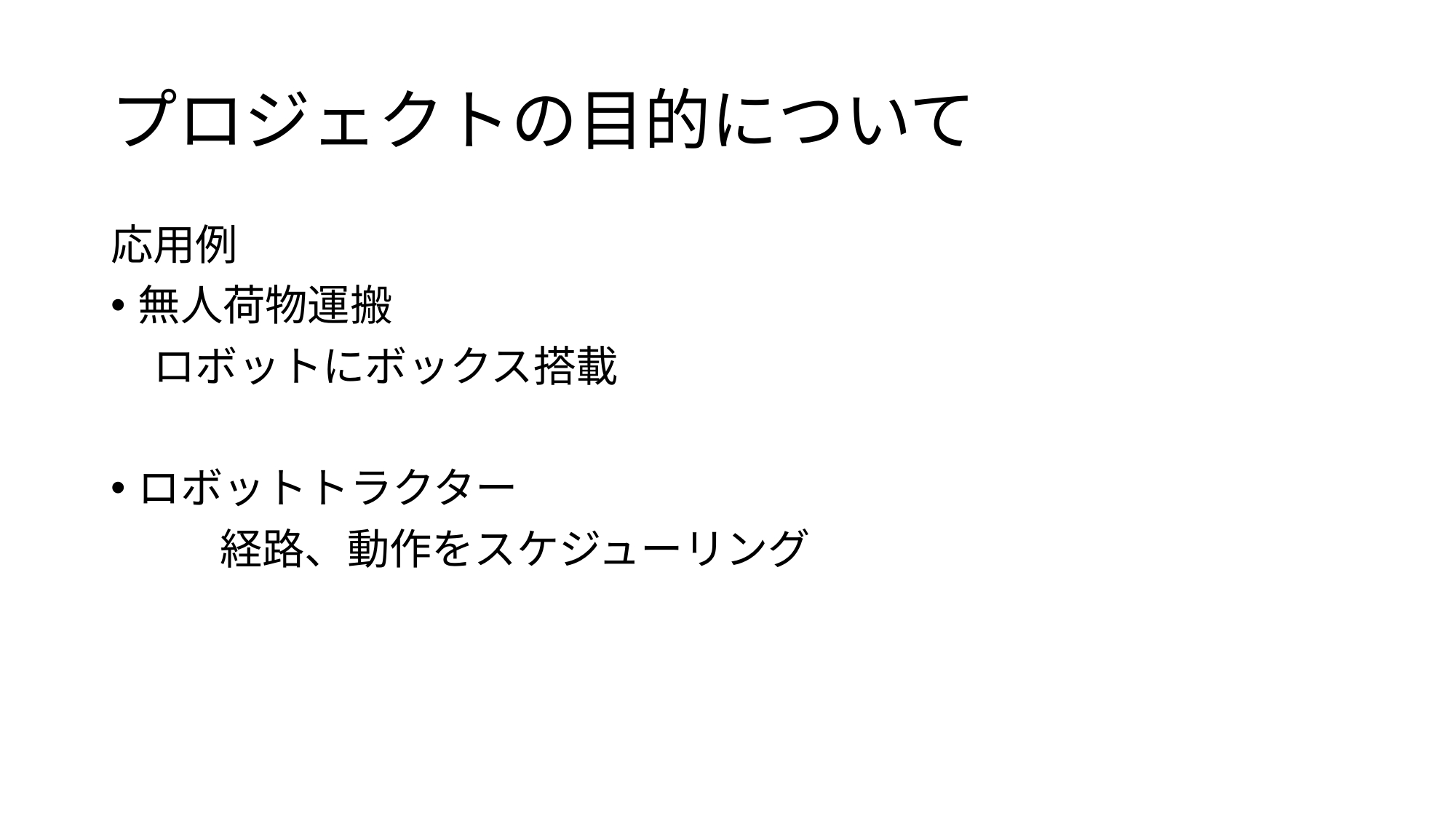

# プロジェクトの目的について
応用例
無人荷物運搬
　ロボットにボックス搭載

ロボットトラクター
	経路、動作をスケジューリング